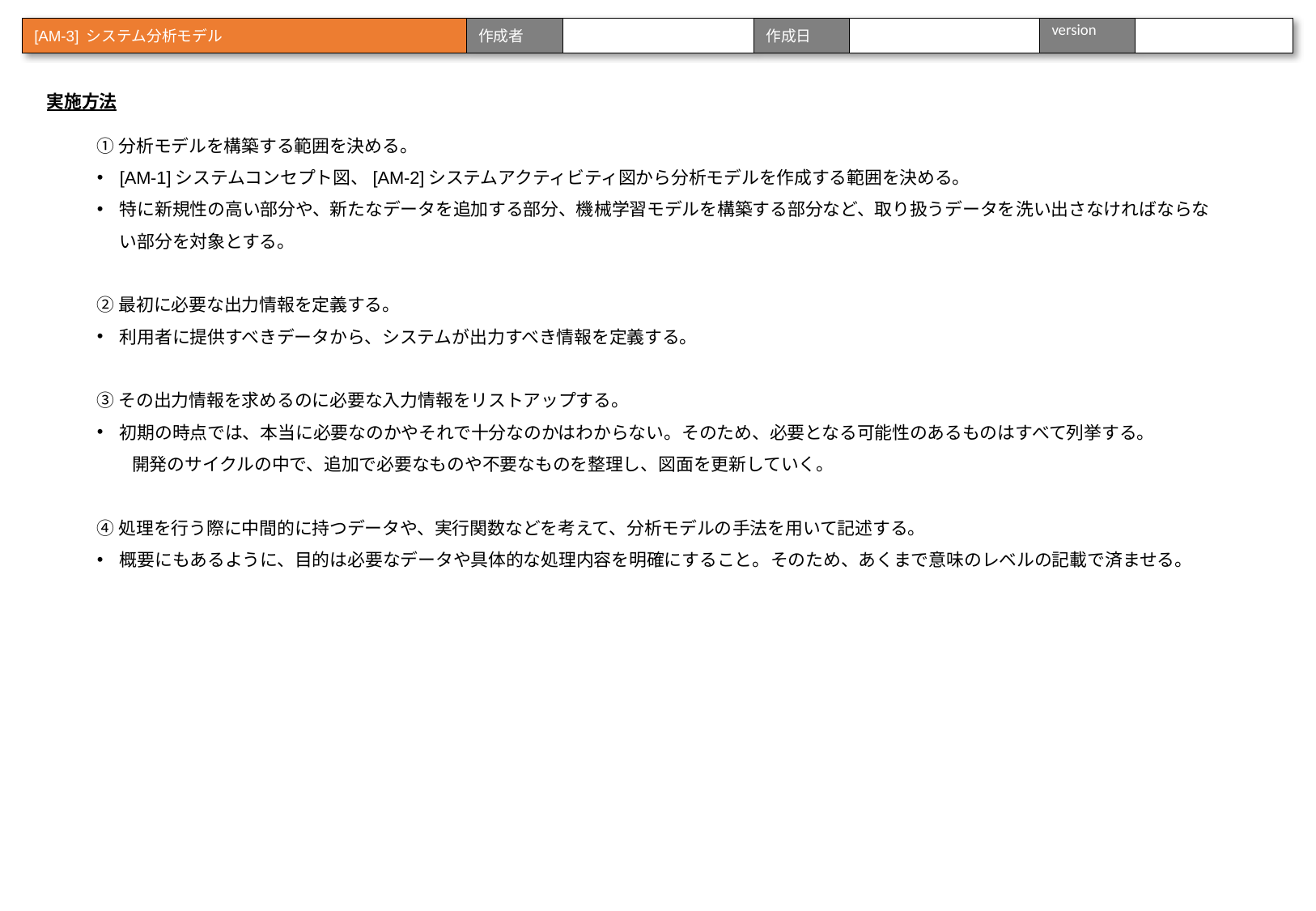

| [AM-3] システム分析モデル | 作成者 |  | 作成日 |  | version |  |
| --- | --- | --- | --- | --- | --- | --- |
実施方法
①分析モデルを構築する範囲を決める。
[AM-1]システムコンセプト図、[AM-2]システムアクティビティ図から分析モデルを作成する範囲を決める。
特に新規性の高い部分や、新たなデータを追加する部分、機械学習モデルを構築する部分など、取り扱うデータを洗い出さなければならない部分を対象とする。

②最初に必要な出力情報を定義する。
利用者に提供すべきデータから、システムが出力すべき情報を定義する。

③その出力情報を求めるのに必要な入力情報をリストアップする。
初期の時点では、本当に必要なのかやそれで十分なのかはわからない。そのため、必要となる可能性のあるものはすべて列挙する。
　　開発のサイクルの中で、追加で必要なものや不要なものを整理し、図面を更新していく。

④処理を行う際に中間的に持つデータや、実行関数などを考えて、分析モデルの手法を用いて記述する。
概要にもあるように、目的は必要なデータや具体的な処理内容を明確にすること。そのため、あくまで意味のレベルの記載で済ませる。